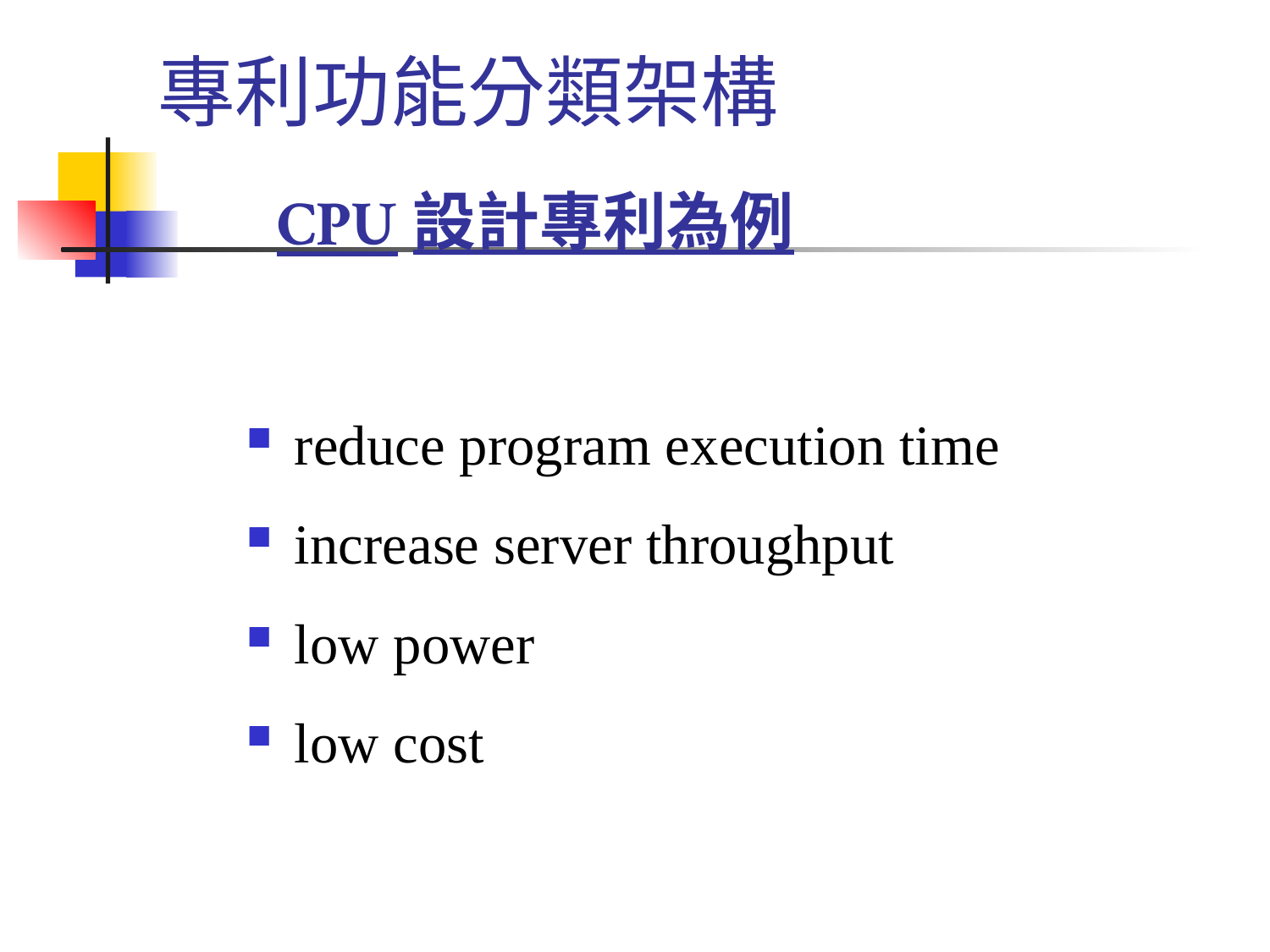

# 專利功能分類架構
CPU設計專利為例

reduce program execution time
increase server throughput
low power
low cost